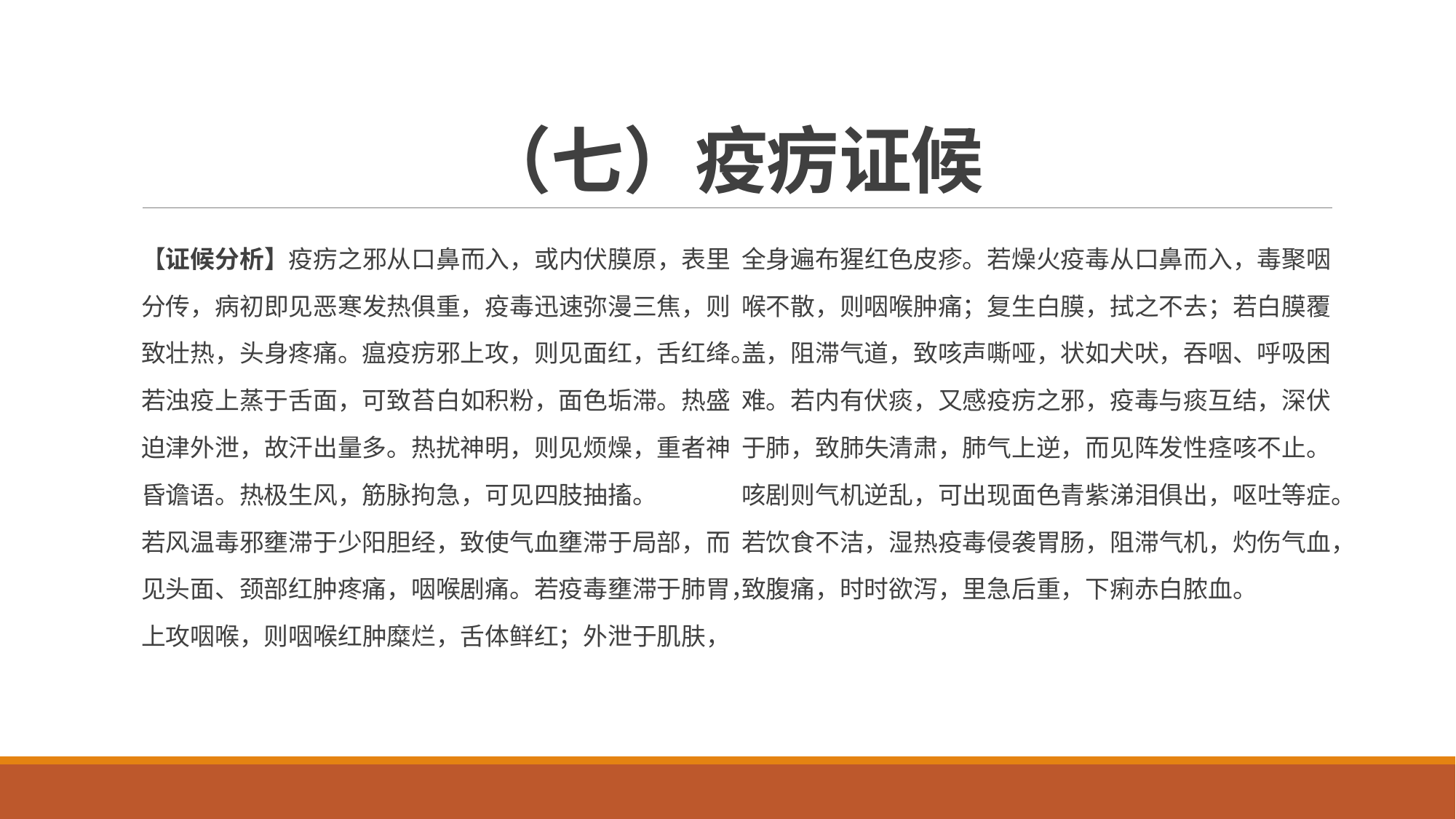

# （七）疫疠证候
【证候分析】疫疠之邪从口鼻而入，或内伏膜原，表里分传，病初即见恶寒发热俱重，疫毒迅速弥漫三焦，则致壮热，头身疼痛。瘟疫疠邪上攻，则见面红，舌红绛。若浊疫上蒸于舌面，可致苔白如积粉，面色垢滞。热盛迫津外泄，故汗出量多。热扰神明，则见烦燥，重者神昏谵语。热极生风，筋脉拘急，可见四肢抽搐。
若风温毒邪壅滞于少阳胆经，致使气血壅滞于局部，而见头面、颈部红肿疼痛，咽喉剧痛。若疫毒壅滞于肺胃，上攻咽喉，则咽喉红肿糜烂，舌体鲜红；外泄于肌肤，全身遍布猩红色皮疹。若燥火疫毒从口鼻而入，毒聚咽喉不散，则咽喉肿痛；复生白膜，拭之不去；若白膜覆盖，阻滞气道，致咳声嘶哑，状如犬吠，吞咽、呼吸困难。若内有伏痰，又感疫疠之邪，疫毒与痰互结，深伏于肺，致肺失清肃，肺气上逆，而见阵发性痉咳不止。咳剧则气机逆乱，可出现面色青紫涕泪俱出，呕吐等症。若饮食不洁，湿热疫毒侵袭胃肠，阻滞气机，灼伤气血，致腹痛，时时欲泻，里急后重，下痢赤白脓血。